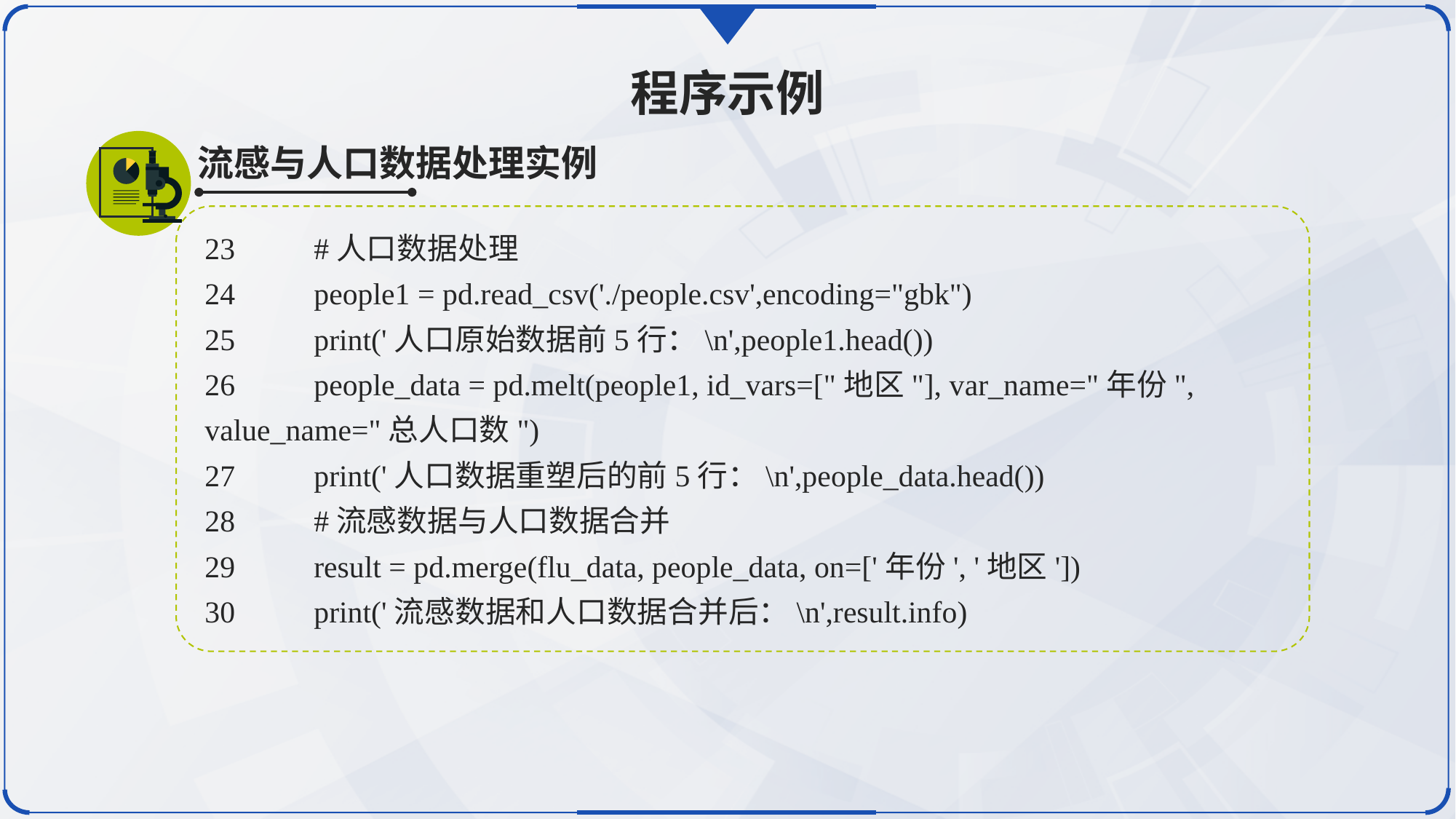

程序示例

流感与人口数据处理实例

23	#人口数据处理
24	people1 = pd.read_csv('./people.csv',encoding="gbk")
25	print('人口原始数据前5行：\n',people1.head())
26	people_data = pd.melt(people1, id_vars=["地区"], var_name="年份", value_name="总人口数")
27	print('人口数据重塑后的前5行：\n',people_data.head())
28	#流感数据与人口数据合并
29	result = pd.merge(flu_data, people_data, on=['年份', '地区'])
30	print('流感数据和人口数据合并后：\n',result.info)